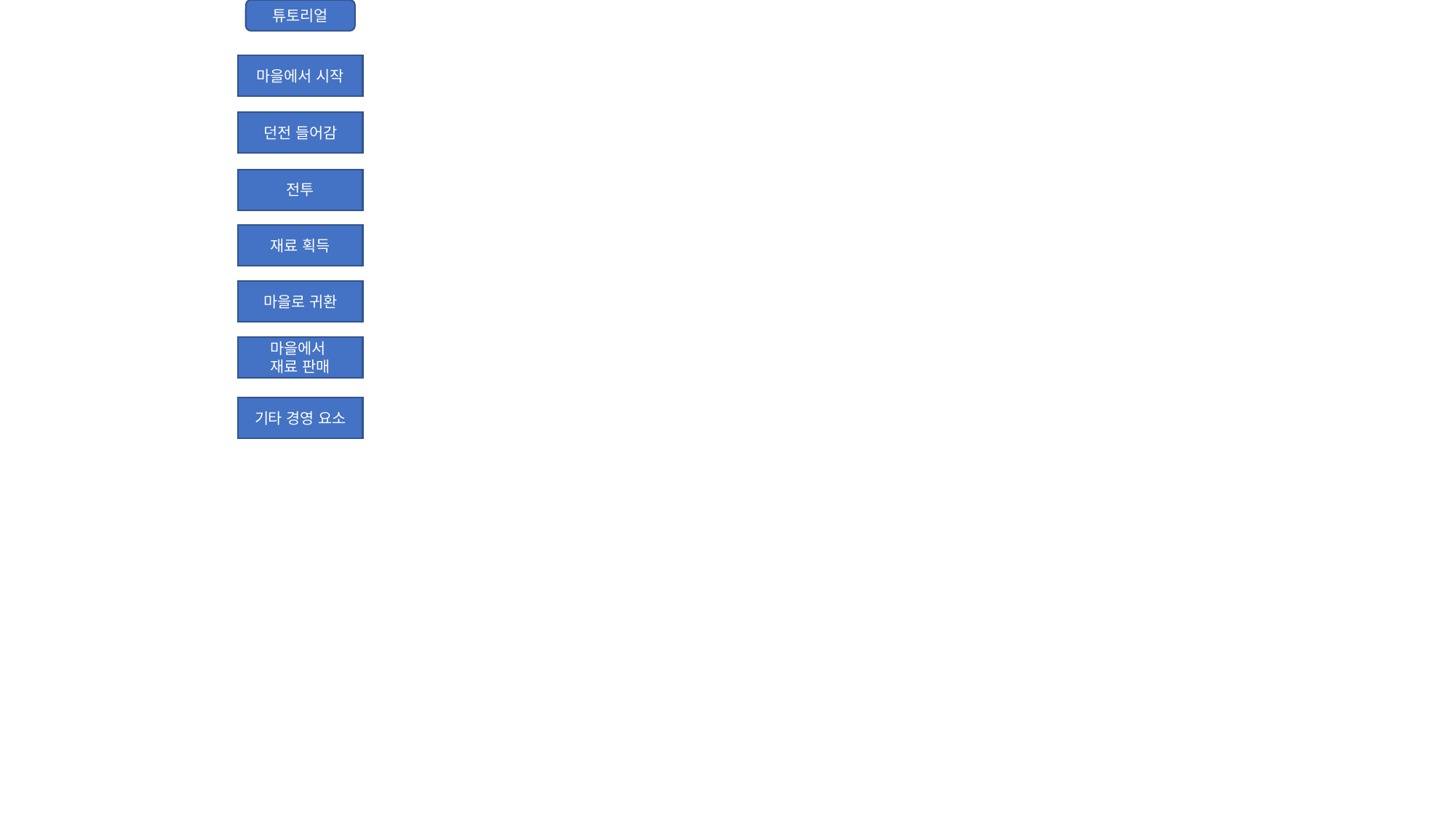

튜토리얼
마을에서 시작
던전 들어감
전투
재료 획득
마을로 귀환
마을에서
재료 판매
기타 경영 요소